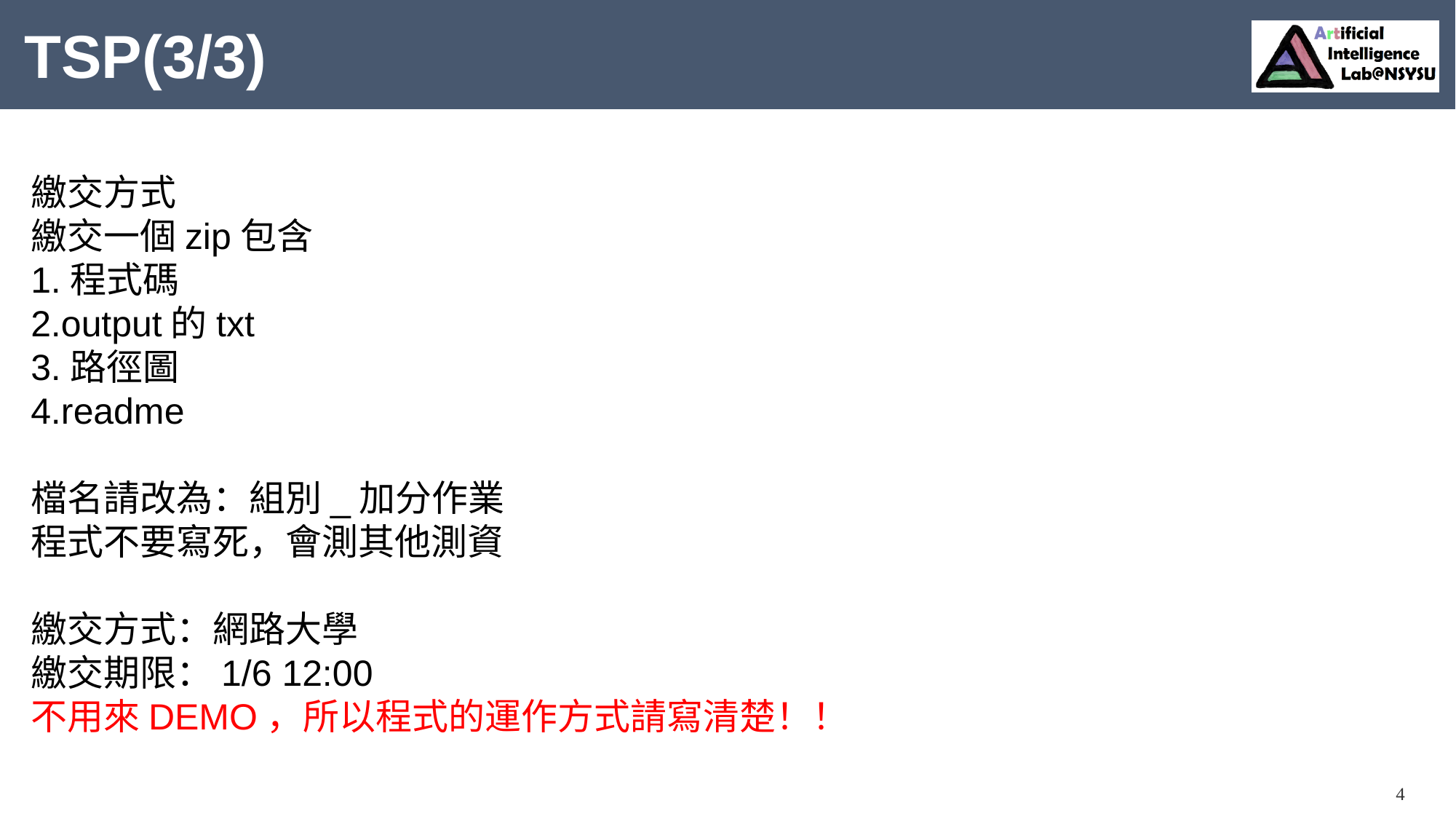

# TSP(3/3)
繳交方式
繳交一個zip包含
1.程式碼
2.output的txt
3.路徑圖
4.readme

檔名請改為：組別_加分作業
程式不要寫死，會測其他測資

繳交方式：網路大學
繳交期限：1/6 12:00
不用來DEMO，所以程式的運作方式請寫清楚！！

4